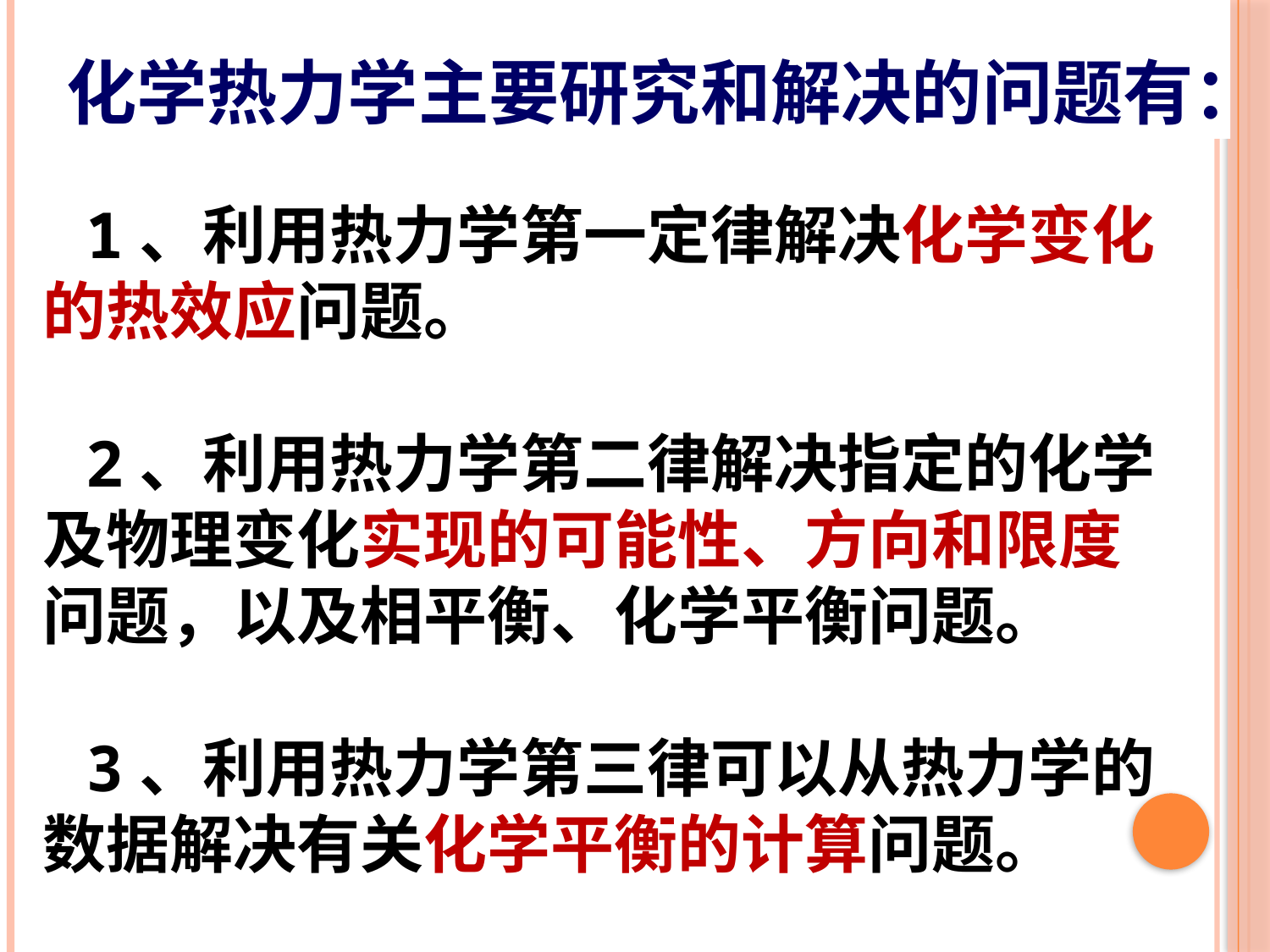

化学热力学主要研究和解决的问题有：
1、利用热力学第一定律解决化学变化的热效应问题。

2、利用热力学第二律解决指定的化学及物理变化实现的可能性、方向和限度问题，以及相平衡、化学平衡问题。

3、利用热力学第三律可以从热力学的数据解决有关化学平衡的计算问题。
12